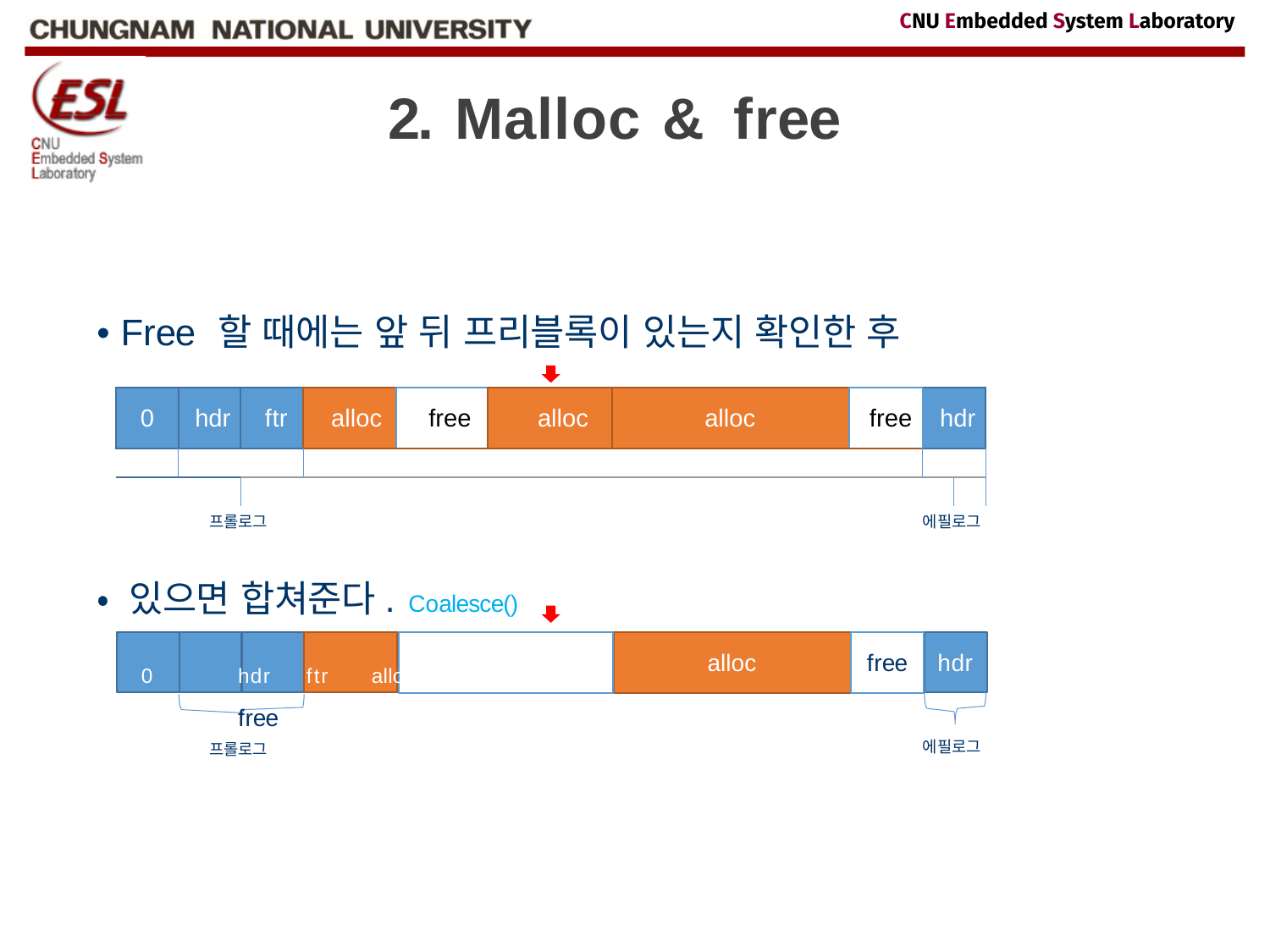

# 2. Malloc & free
• Free 할 때에는 앞 뒤 프리블록이 있는지 확인한 후

| 0 | hdr | ftr | alloc | free | alloc | alloc | free | hdr |  |
| --- | --- | --- | --- | --- | --- | --- | --- | --- | --- |
|  |  |  |  |  |  |  |  |  |  |
|  |  |  |  |  |  |  |  |  |  |

free
free
프롤로그
에필로그
• 있으면 합쳐준다. Coalesce()

0	hdr	ftr	alloc	free

hdr
alloc
free

에필로그
프롤로그